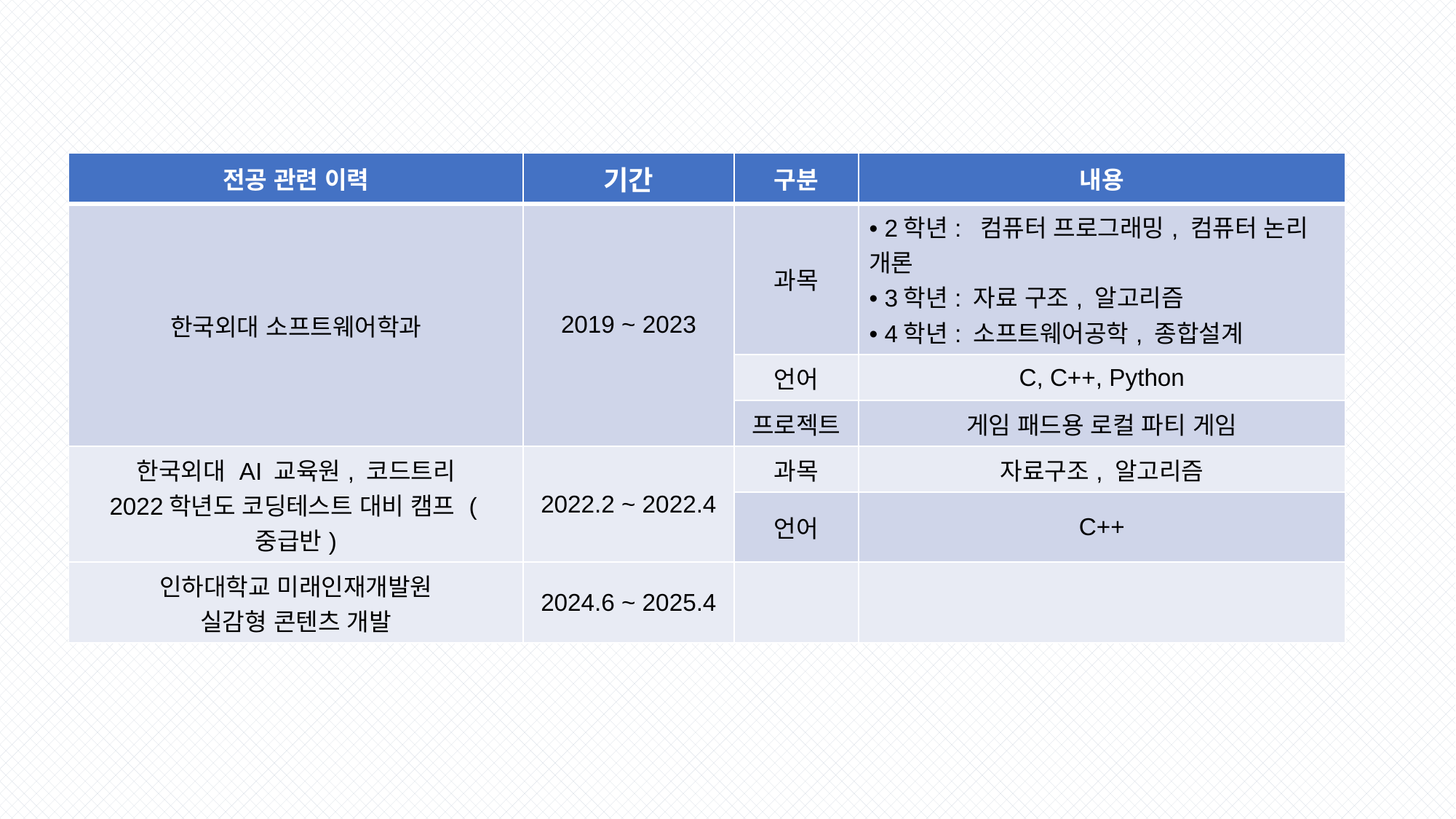

| 전공 관련 이력 | 기간 | 구분 | 내용 |
| --- | --- | --- | --- |
| 한국외대 소프트웨어학과 | 2019 ~ 2023 | 과목 | • 2학년: 컴퓨터 프로그래밍, 컴퓨터 논리 개론 • 3학년: 자료 구조, 알고리즘 • 4학년: 소프트웨어공학, 종합설계 |
|  |  | 언어 | C, C++, Python |
|  |  | 프로젝트 | 게임 패드용 로컬 파티 게임 |
| 한국외대 AI 교육원, 코드트리 2022학년도 코딩테스트 대비 캠프 (중급반) | 2022.2 ~ 2022.4 | 과목 | 자료구조, 알고리즘 |
|  |  | 언어 | C++ |
| 인하대학교 미래인재개발원 실감형 콘텐츠 개발 | 2024.6 ~ 2025.4 |  |  |